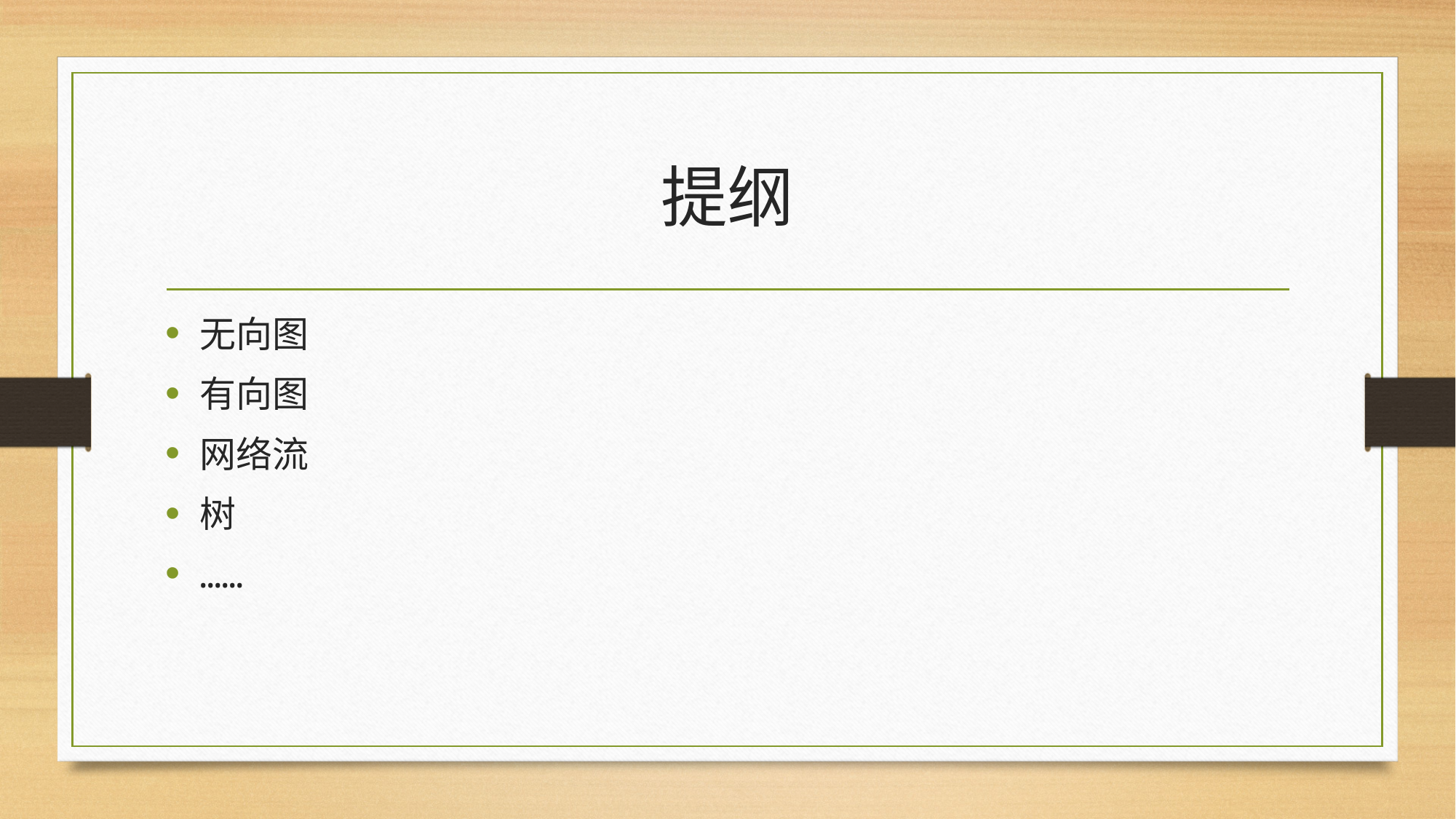

# 提纲
无向图
有向图
网络流
树
……